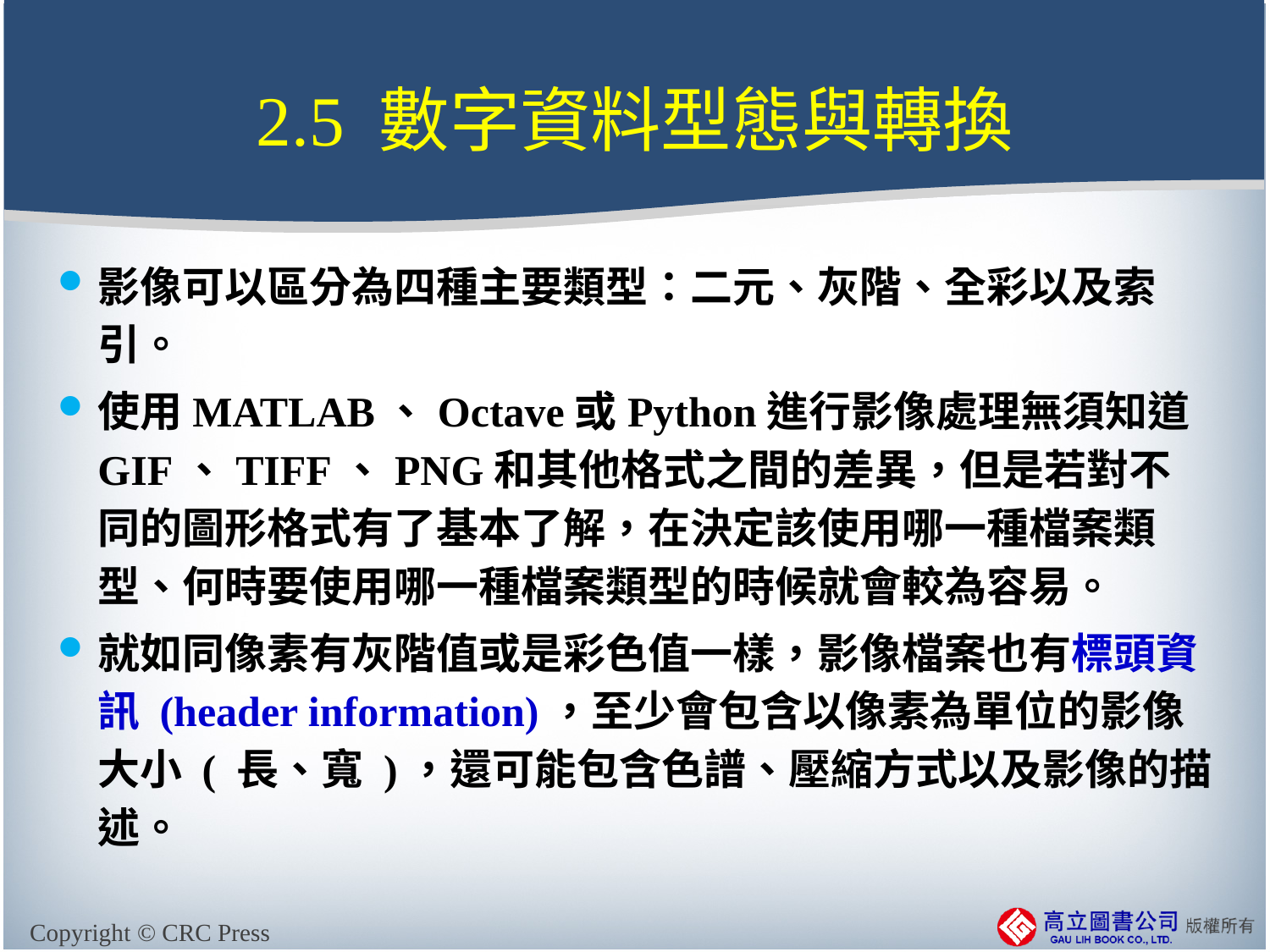

# 2.5 數字資料型態與轉換
影像可以區分為四種主要類型：二元、灰階、全彩以及索引。
使用MATLAB、Octave或Python進行影像處理無須知道GIF、TIFF、PNG和其他格式之間的差異，但是若對不同的圖形格式有了基本了解，在決定該使用哪一種檔案類型、何時要使用哪一種檔案類型的時候就會較為容易。
就如同像素有灰階值或是彩色值一樣，影像檔案也有標頭資訊 (header information)，至少會包含以像素為單位的影像大小 ( 長、寬 )，還可能包含色譜、壓縮方式以及影像的描述。